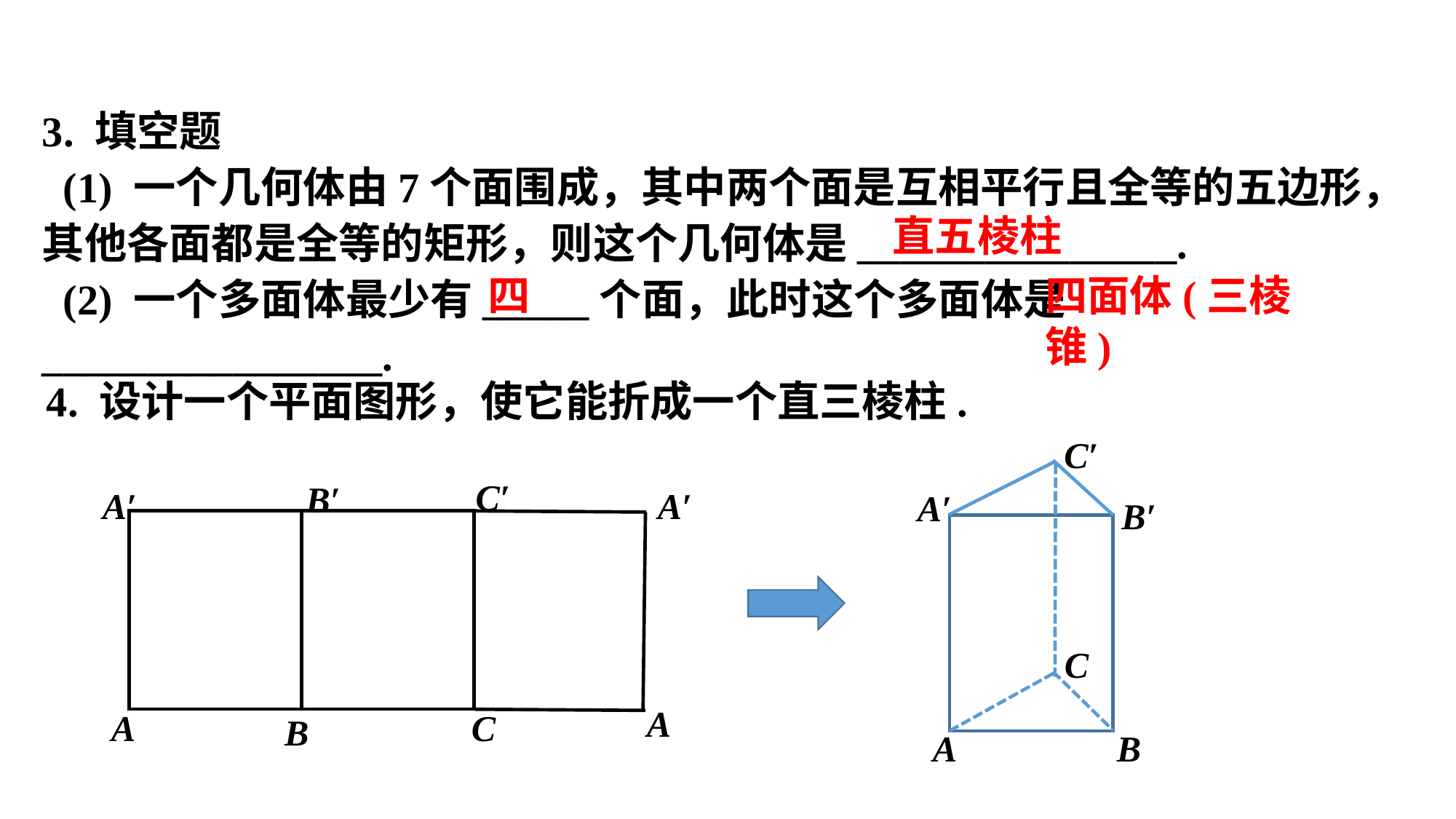

学以致用
教材P101
3. 填空题
  (1) 一个几何体由7个面围成，其中两个面是互相平行且全等的五边形，其他各面都是全等的矩形，则这个几何体是_______________.
  (2) 一个多面体最少有_____个面，此时这个多面体是________________.
直五棱柱
四
四面体(三棱锥)
4. 设计一个平面图形，使它能折成一个直三棱柱.
C′
A′
B′

C
B
A
C′
B′
A′

C
A
B
A′
A